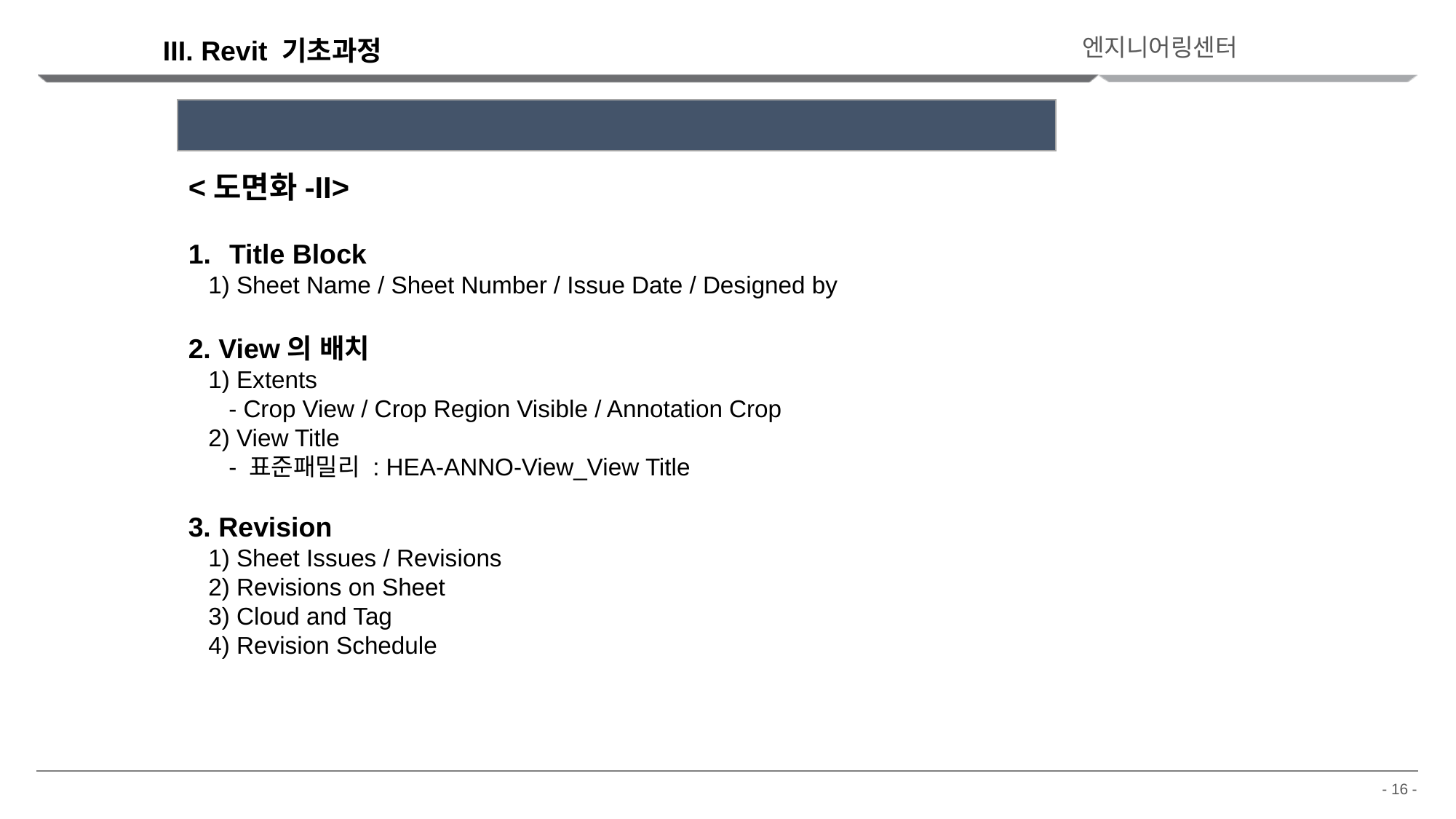

III. Revit 기초과정
엔지니어링센터
10월28일(목) Leading Group 교육 (강한호 매니저)
<도면화-II>

Title Block
   1) Sheet Name / Sheet Number / Issue Date / Designed by

2. View의 배치
   1) Extents
      - Crop View / Crop Region Visible / Annotation Crop
   2) View Title
      - 표준패밀리 : HEA-ANNO-View_View Title

3. Revision
   1) Sheet Issues / Revisions
   2) Revisions on Sheet
   3) Cloud and Tag
   4) Revision Schedule